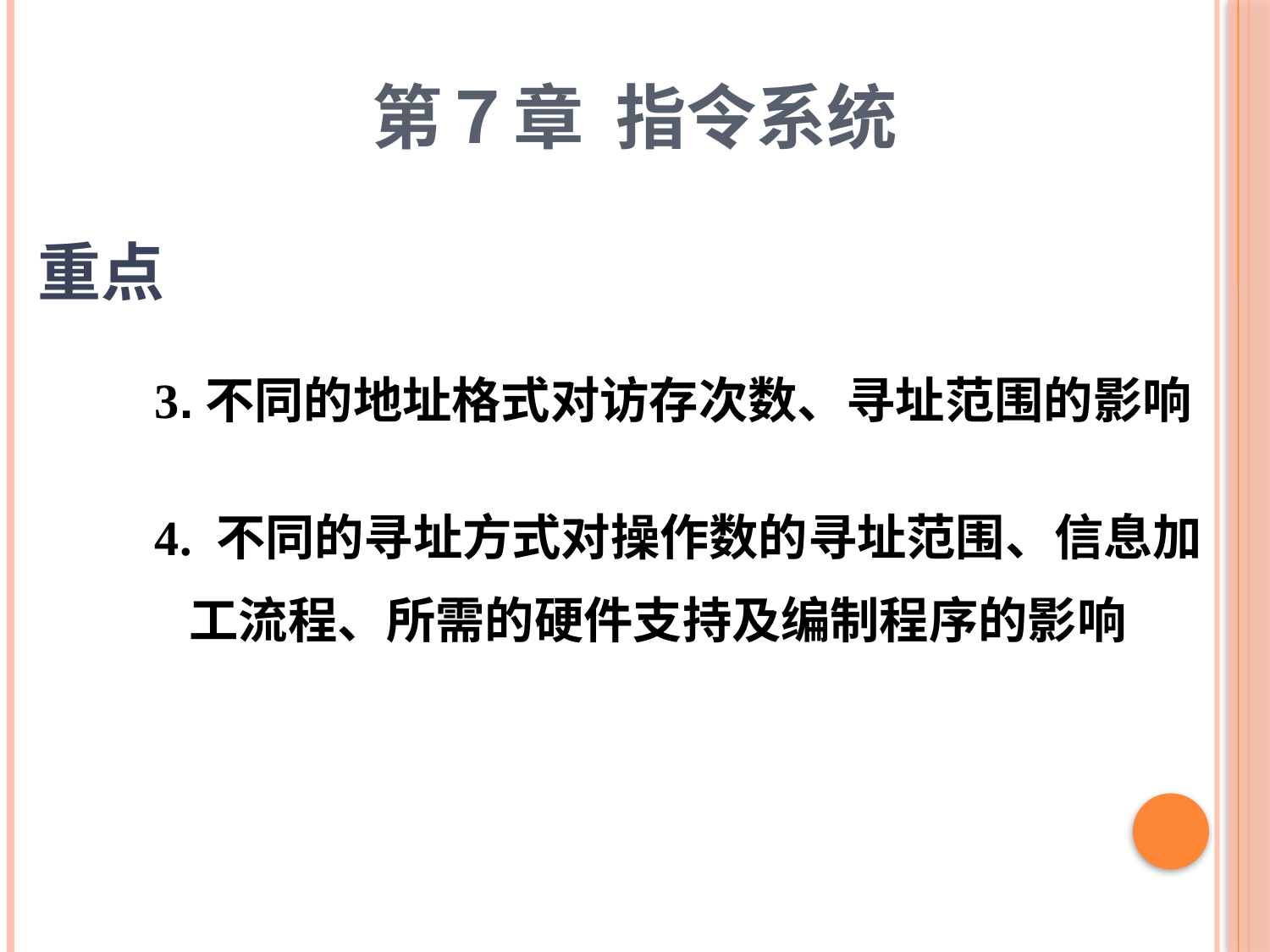

第７章  指令系统
重点
3.不同的地址格式对访存次数、寻址范围的影响
4. 不同的寻址方式对操作数的寻址范围、信息加
  工流程、所需的硬件支持及编制程序的影响